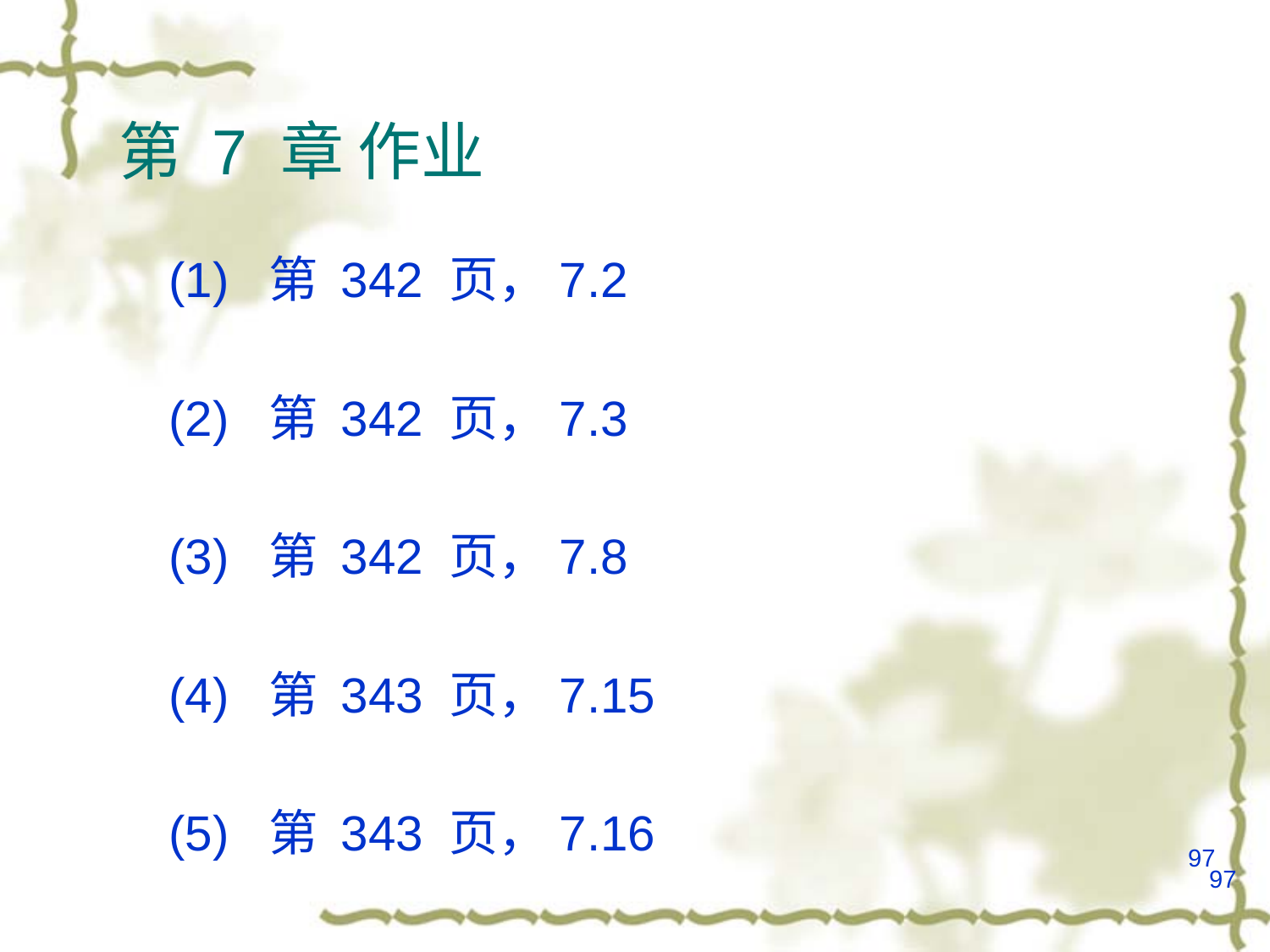

第 7 章 作业
(1)  第 342 页，7.2

(2)  第 342 页，7.3

(3)  第 342 页，7.8

(4)  第 343 页，7.15

(5)  第 343 页，7.16

97
97